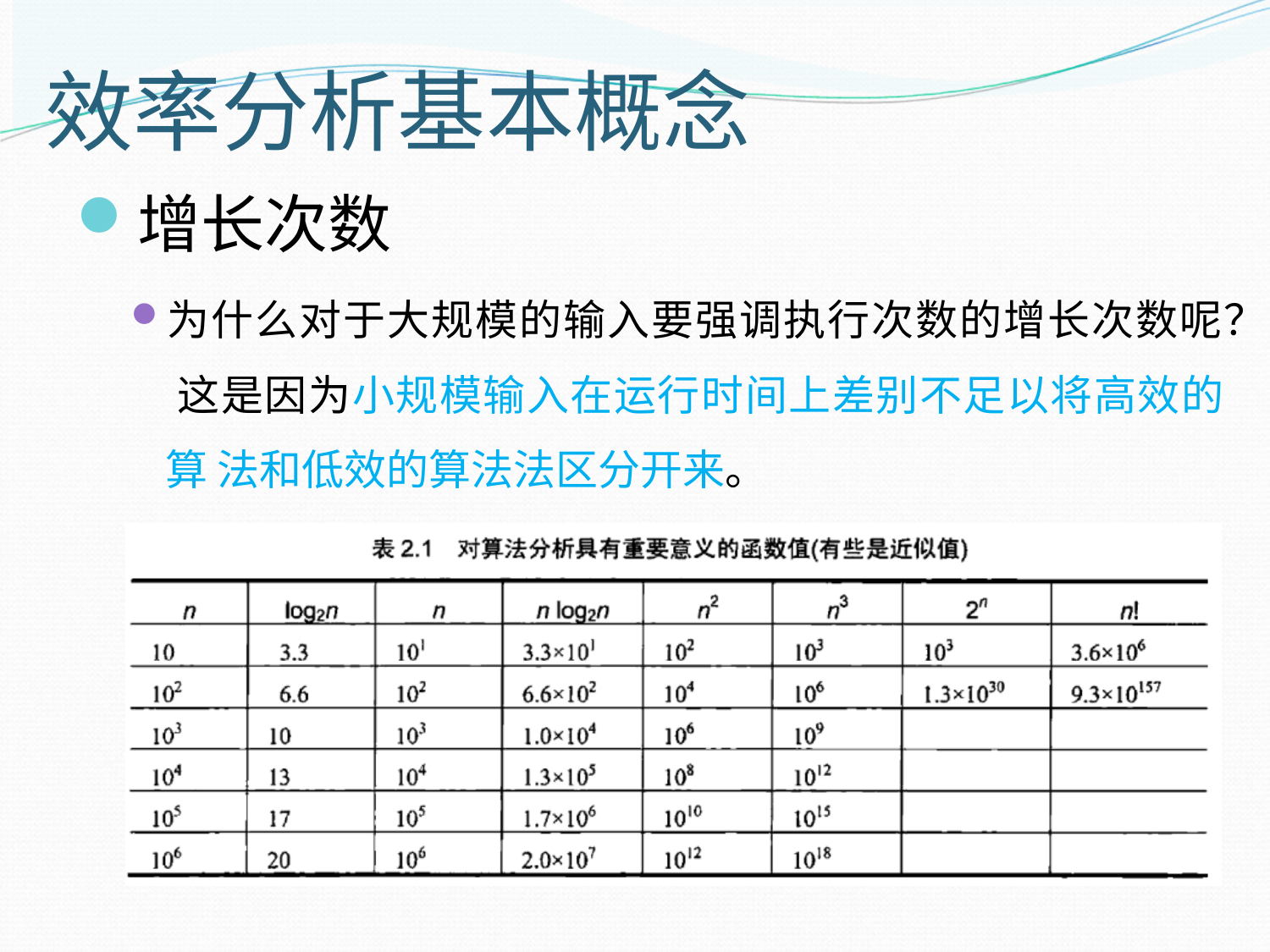

# 效率分析基本概念
增长次数
为什么对于大规模的输入要强调执行次数的增长次数呢？ 这是因为小规模输入在运行时间上差别不足以将高效的算 法和低效的算法法区分开来。